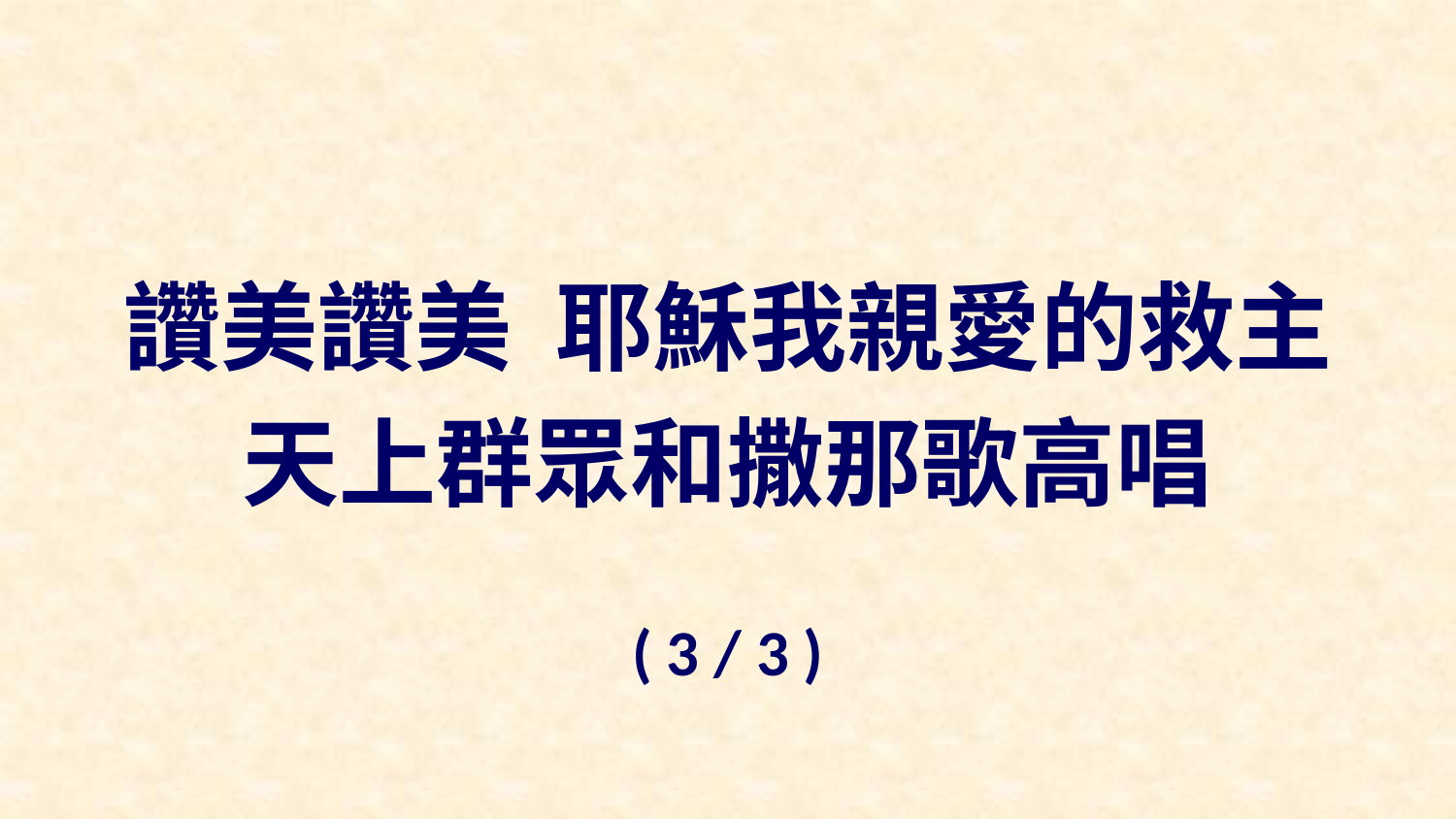

讚美讚美  耶穌我親愛的救主
天上群眾和撒那歌高唱
( 3 / 3 )